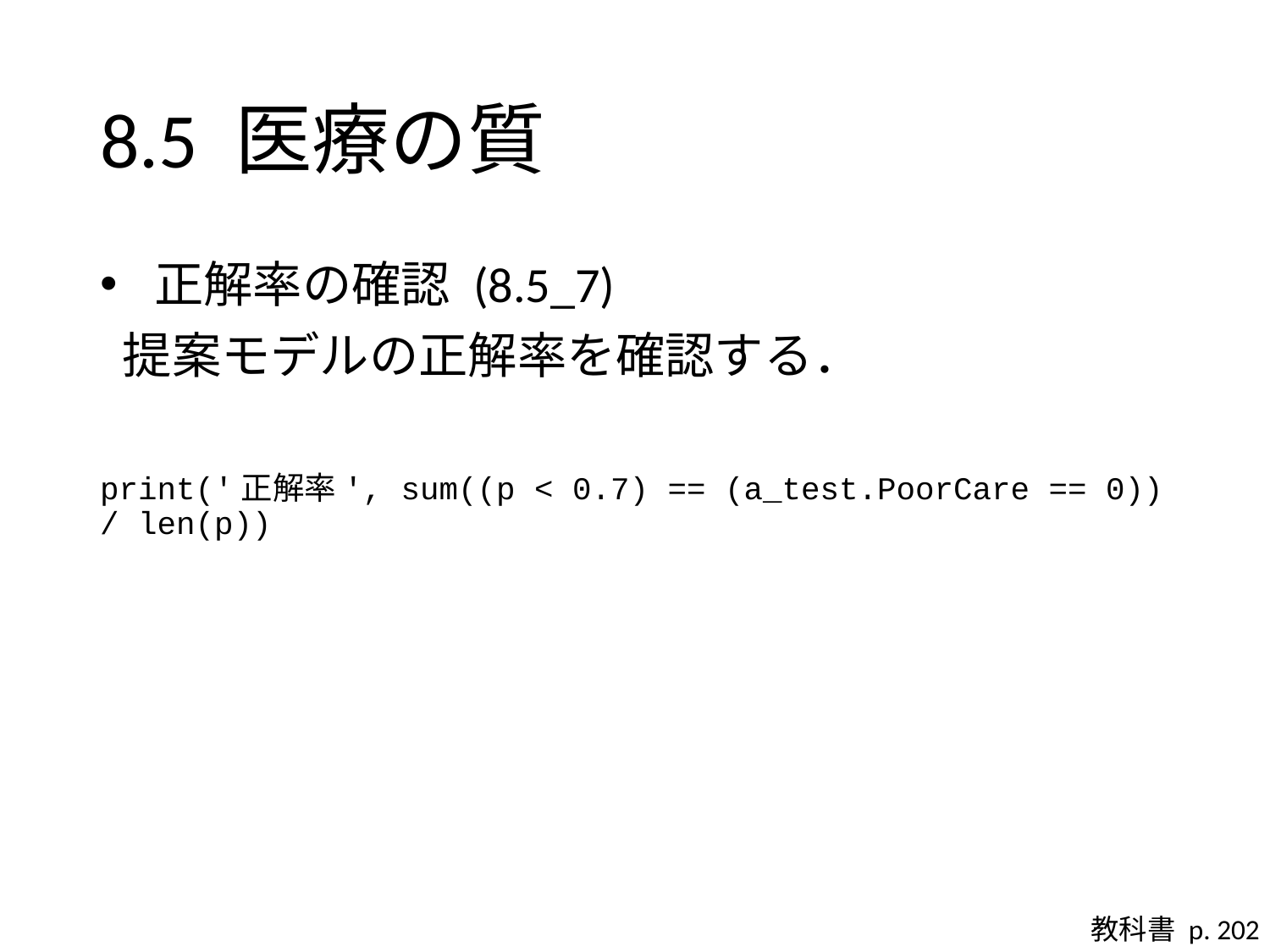

# 8.5 医療の質
 正解率の確認 (8.5_7)
 提案モデルの正解率を確認する．

print('正解率', sum((p < 0.7) == (a_test.PoorCare == 0)) / len(p))
教科書 p. 202